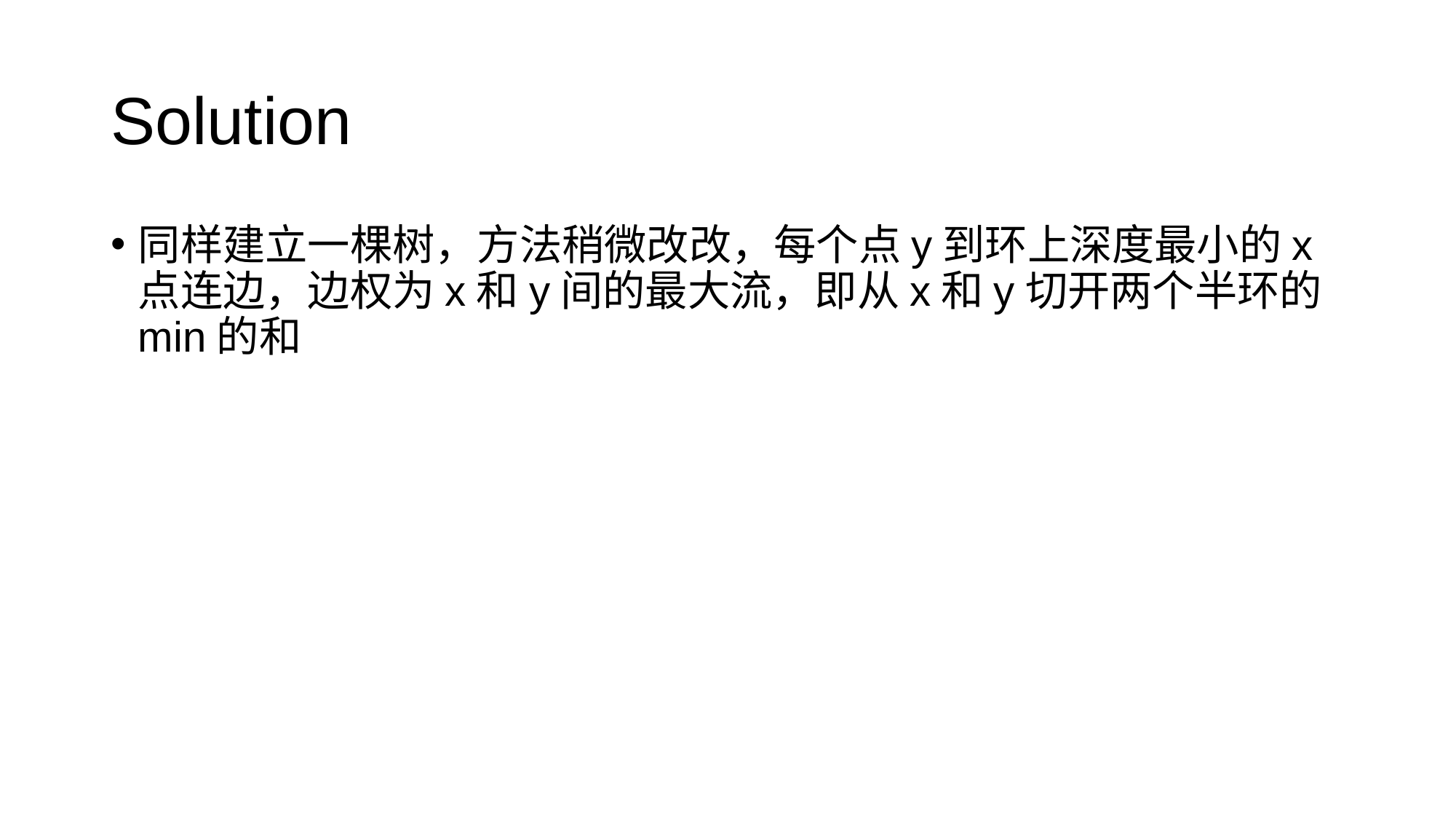

# Solution
同样建立一棵树，方法稍微改改，每个点y到环上深度最小的x点连边，边权为x和y间的最大流，即从x和y切开两个半环的min的和